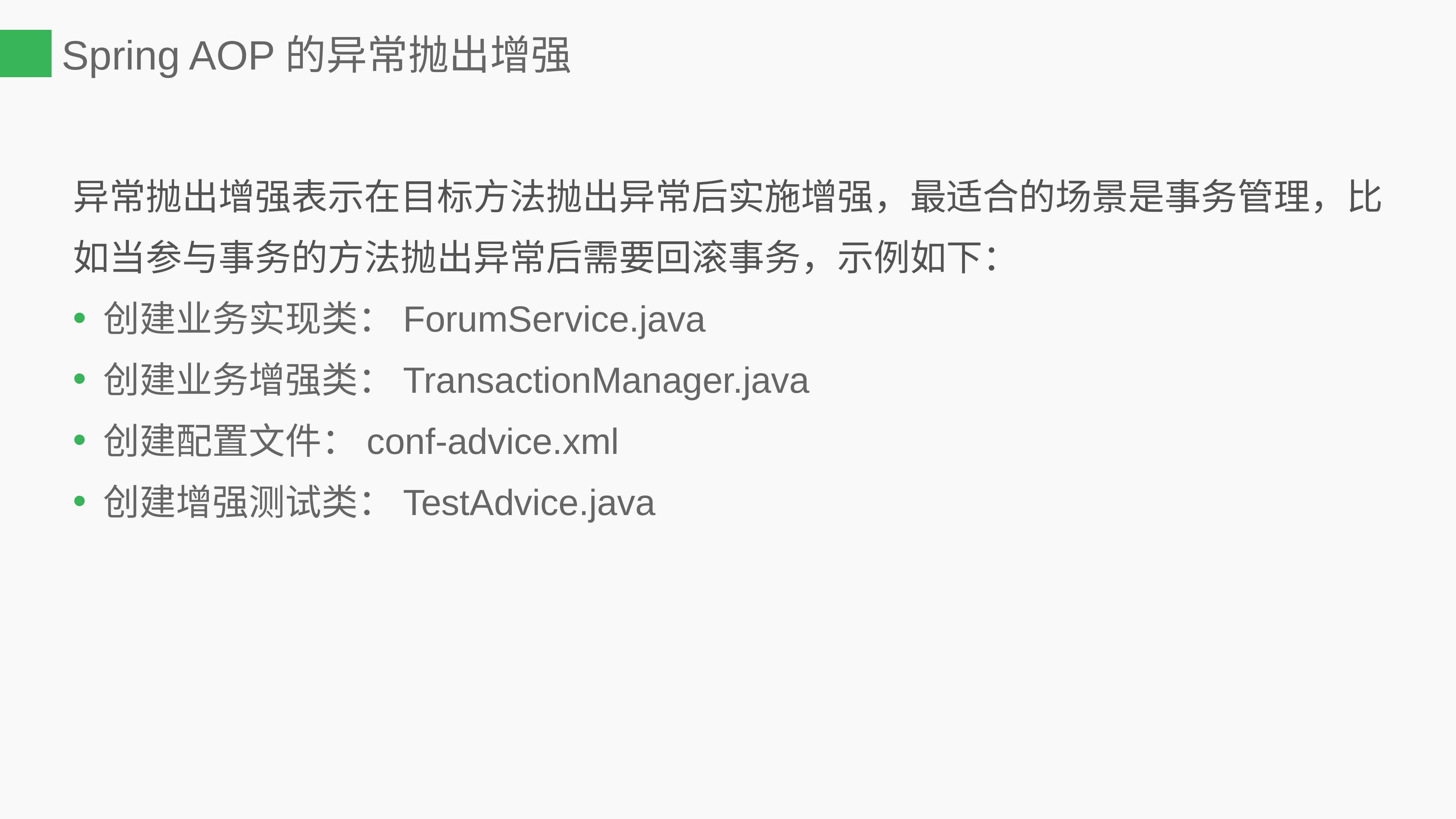

# Spring AOP的异常抛出增强

异常抛出增强表示在目标方法抛出异常后实施增强，最适合的场景是事务管理，比如当参与事务的方法抛出异常后需要回滚事务，示例如下：
创建业务实现类：ForumService.java
创建业务增强类：TransactionManager.java
创建配置文件：conf-advice.xml
创建增强测试类：TestAdvice.java